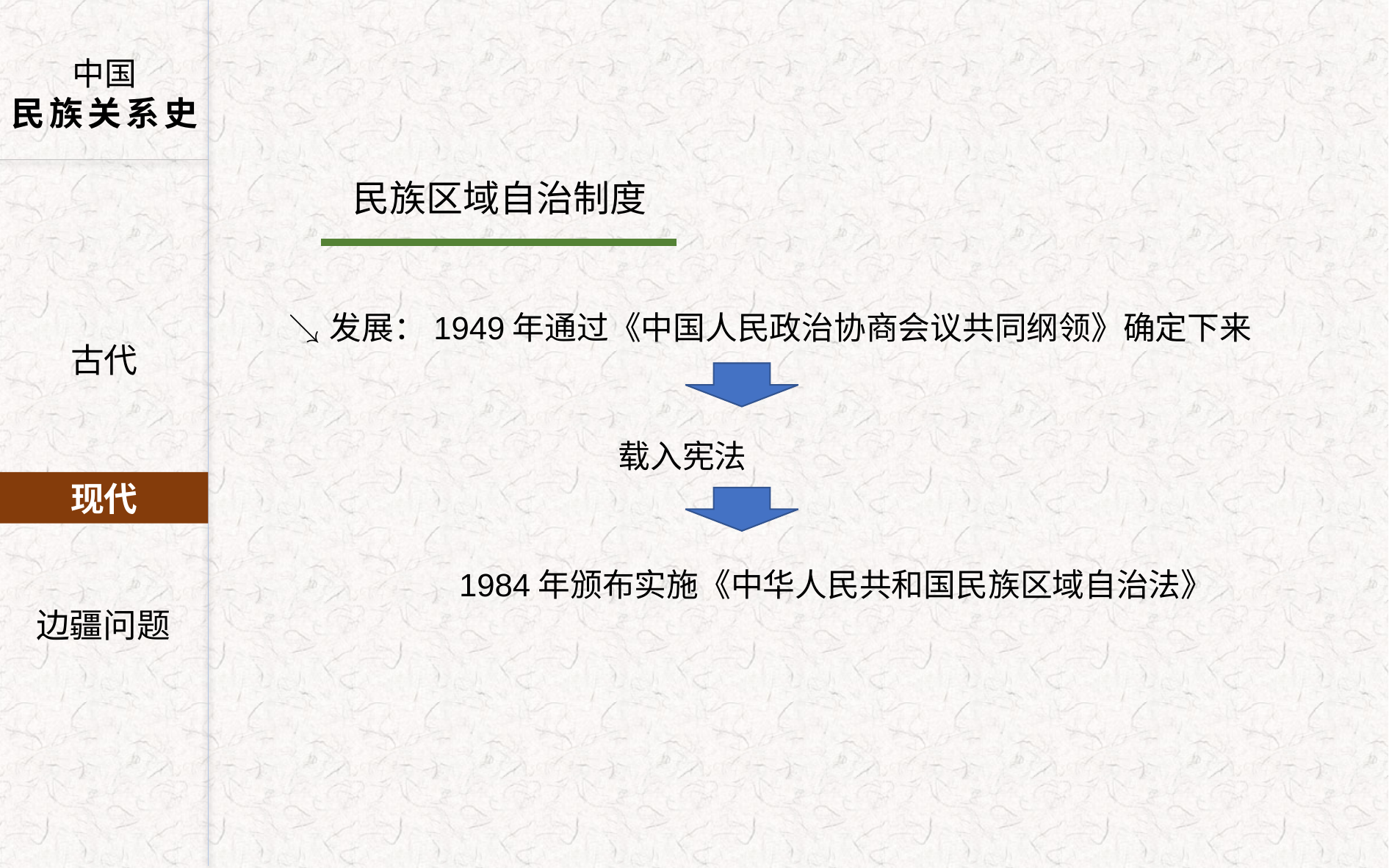

中国
民族关系史
   民族区域自治制度
发展：1949年通过《中国人民政治协商会议共同纲领》确定下来

                                             载入宪法

                   1984年颁布实施《中华人民共和国民族区域自治法》
古代

现代

边疆问题